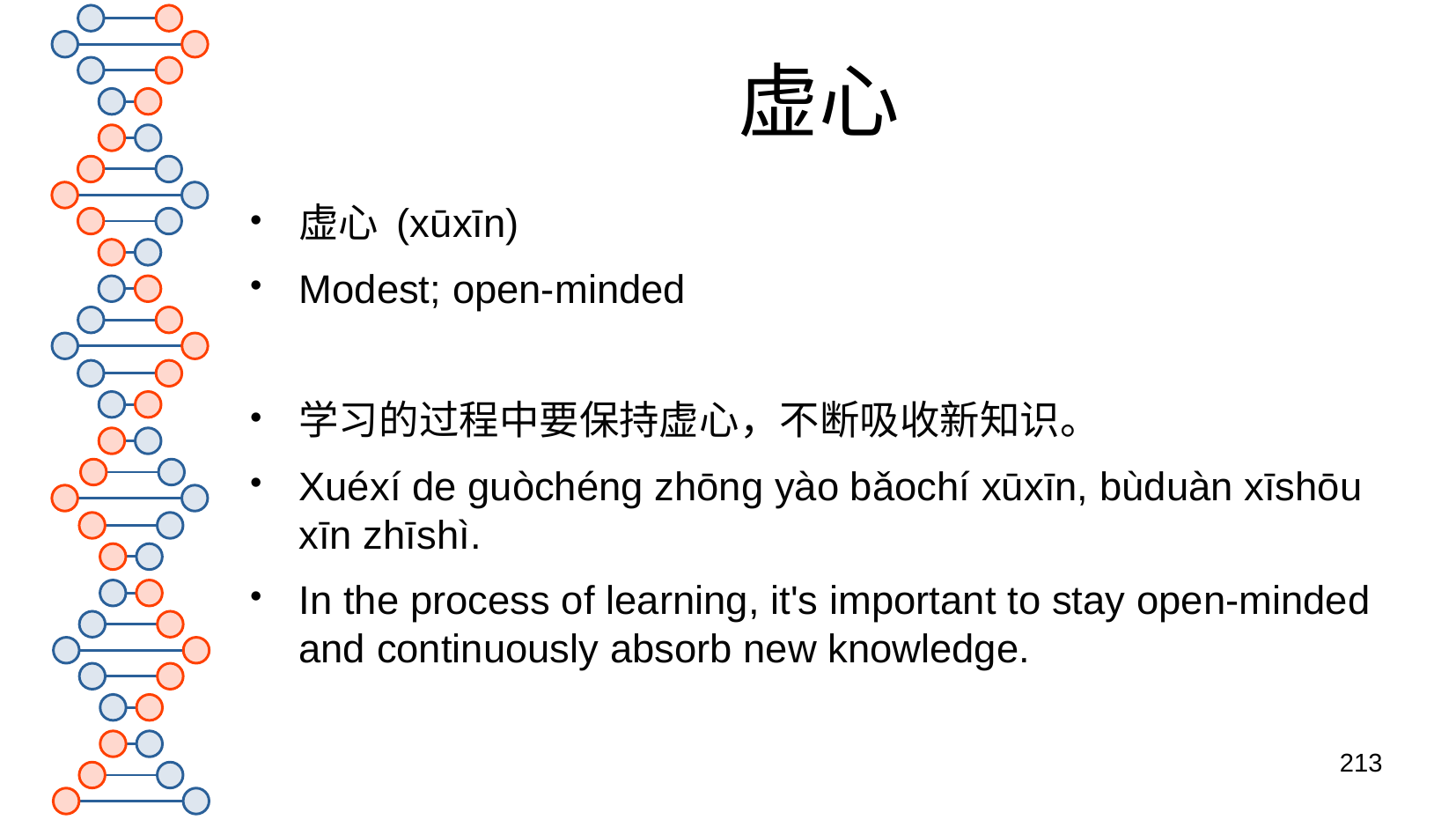

# 虚心
虚心 (xūxīn)
Modest; open-minded

学习的过程中要保持虚心，不断吸收新知识。
Xuéxí de guòchéng zhōng yào bǎochí xūxīn, bùduàn xīshōu xīn zhīshì.
In the process of learning, it's important to stay open-minded and continuously absorb new knowledge.

213